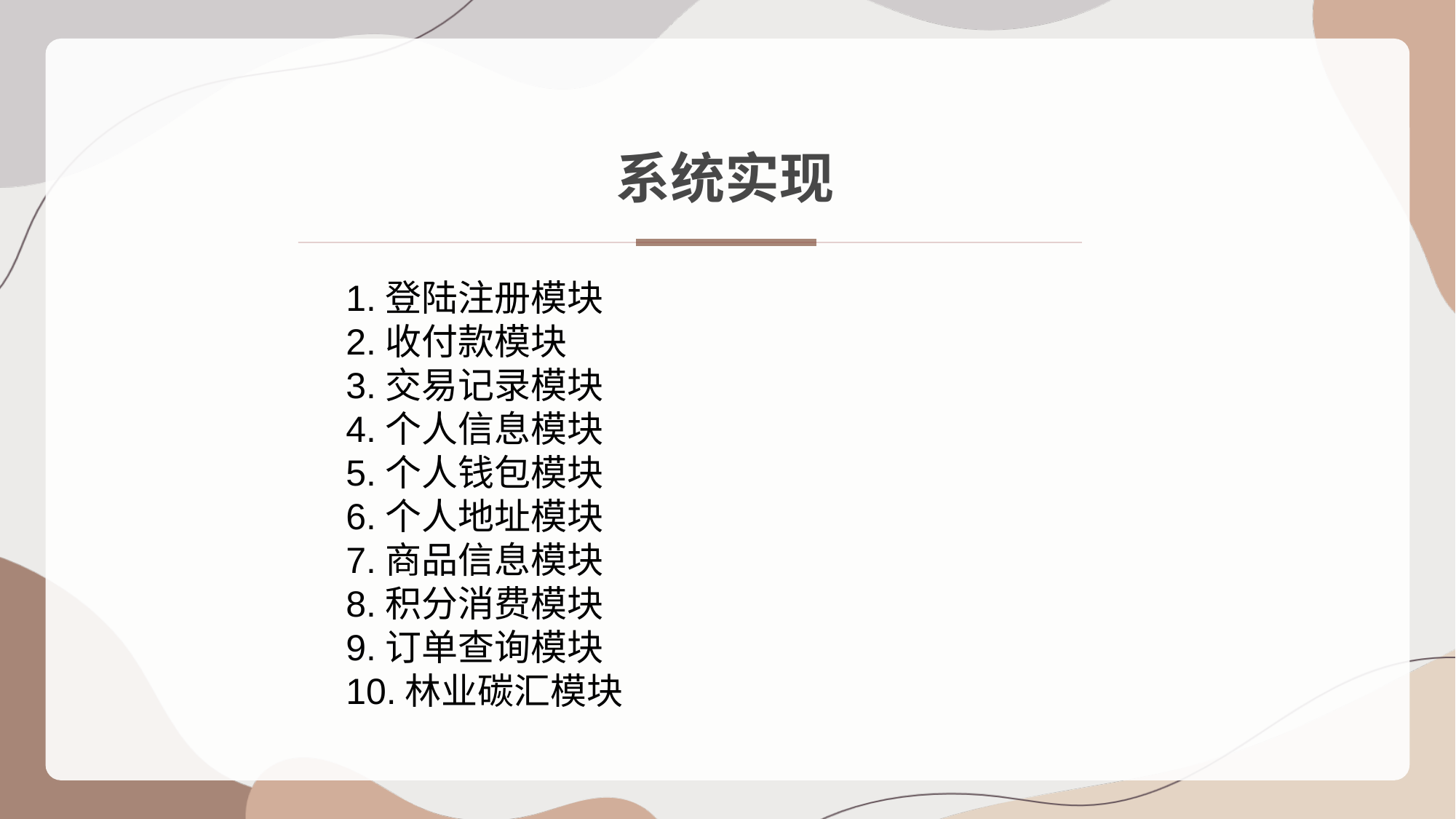

系统实现
1.登陆注册模块
2.收付款模块
3.交易记录模块
4.个人信息模块
5.个人钱包模块
6.个人地址模块
7.商品信息模块
8.积分消费模块
9.订单查询模块
10.林业碳汇模块